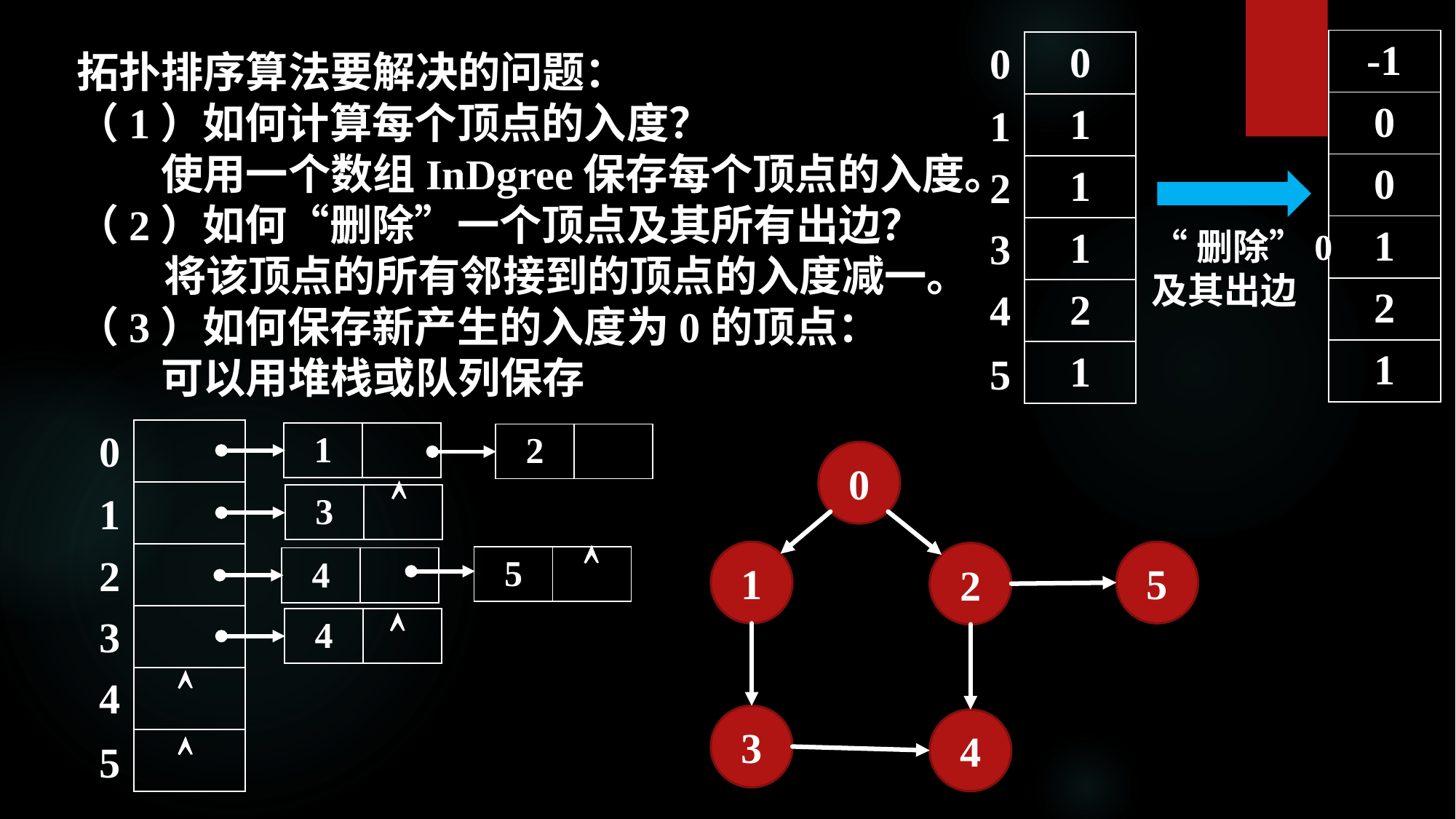

| -1 |
| --- |
| 0 |
| 0 |
| 1 |
| 2 |
| 1 |
拓扑排序算法要解决的问题：
（1）如何计算每个顶点的入度？
　　使用一个数组InDgree保存每个顶点的入度。
（2）如何“删除”一个顶点及其所有出边？
        将该顶点的所有邻接到的顶点的入度减一。
（3）如何保存新产生的入度为0的顶点：
　　可以用堆栈或队列保存

0
| 0 |
| --- |
| 1 |
| 1 |
| 1 |
| 2 |
| 1 |
1
2

“删除”0及其出边
3
4
5
0
|  |
| --- |
|  |
|  |
|  |
|  |
|  |
| 1 |  |
| --- | --- |
| 2 |  |
| --- | --- |
0
5
1
2
3
4
∧
1
| 3 |  |
| --- | --- |
∧
2
| 5 |  |
| --- | --- |
| 4 |  |
| --- | --- |
∧
3
| 4 |  |
| --- | --- |
∧
4
∧
5